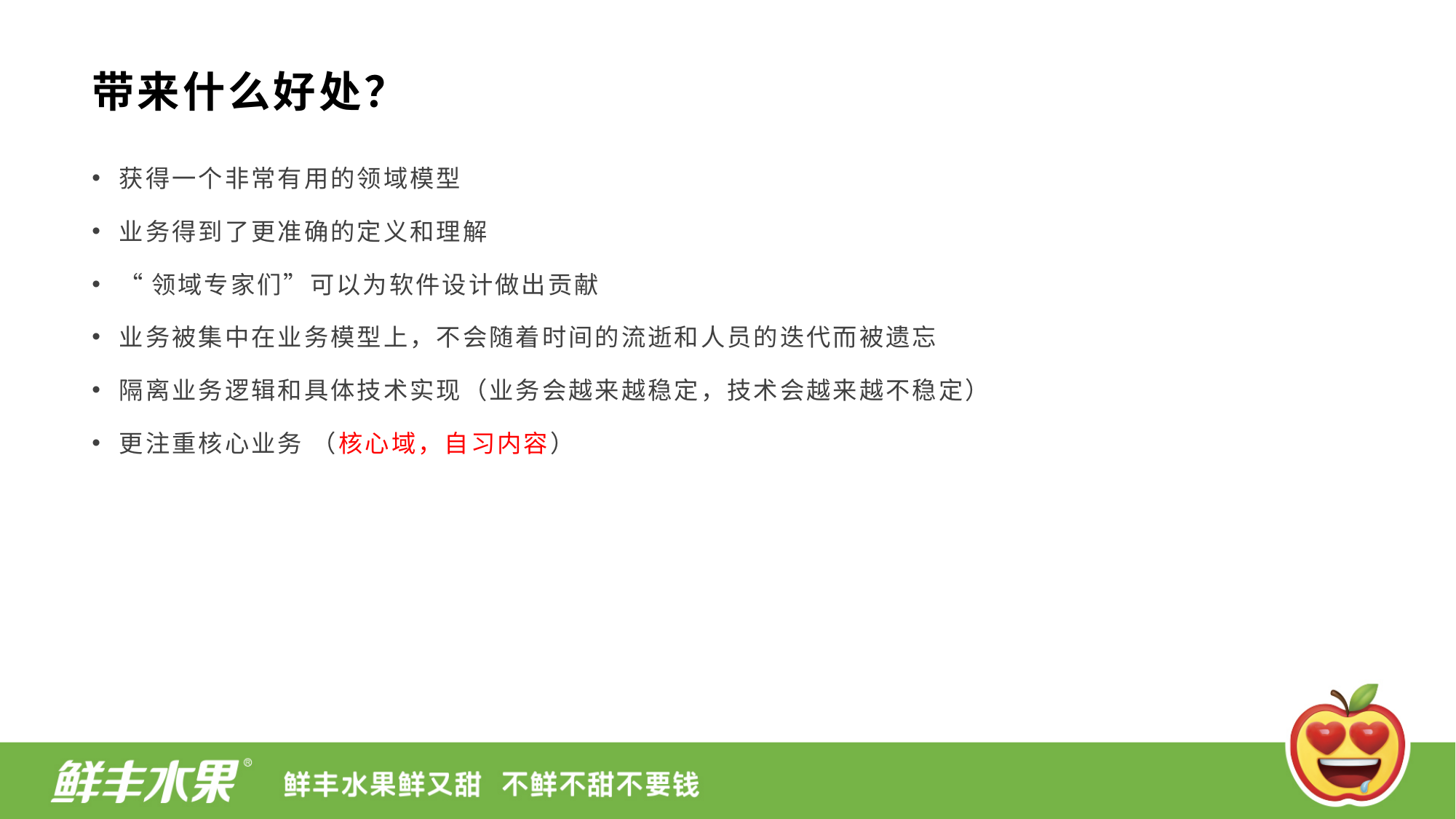

# 带来什么好处？
获得一个非常有用的领域模型
业务得到了更准确的定义和理解
“领域专家们”可以为软件设计做出贡献
业务被集中在业务模型上，不会随着时间的流逝和人员的迭代而被遗忘
隔离业务逻辑和具体技术实现（业务会越来越稳定，技术会越来越不稳定）
更注重核心业务 （核心域，自习内容）